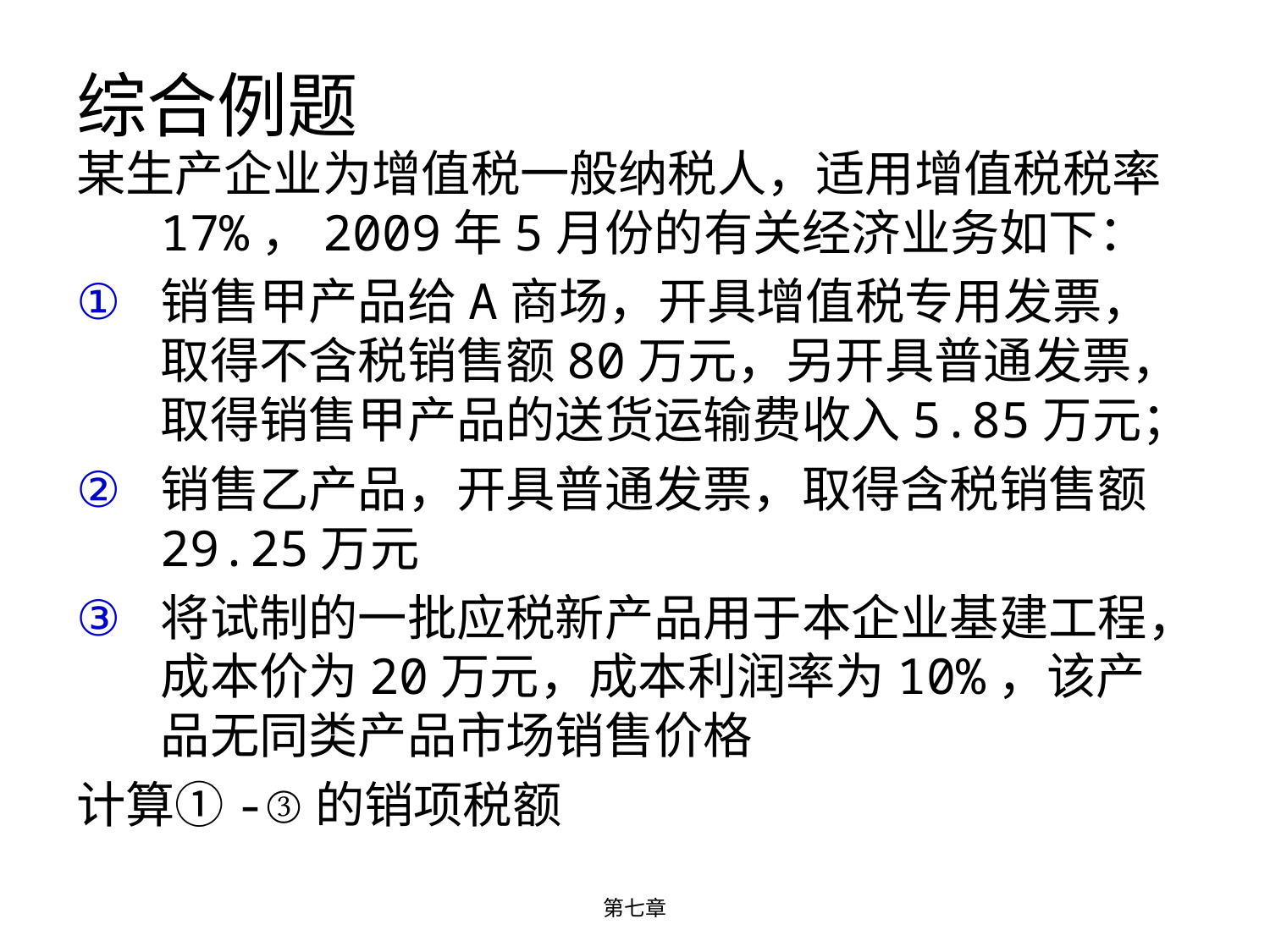

# 综合例题
某生产企业为增值税一般纳税人，适用增值税税率17%，2009年5月份的有关经济业务如下：
销售甲产品给A商场，开具增值税专用发票，取得不含税销售额80万元，另开具普通发票，取得销售甲产品的送货运输费收入5.85万元；
销售乙产品，开具普通发票，取得含税销售额29.25万元
将试制的一批应税新产品用于本企业基建工程，成本价为20万元，成本利润率为10%，该产品无同类产品市场销售价格
计算①-③的销项税额

第七章
80